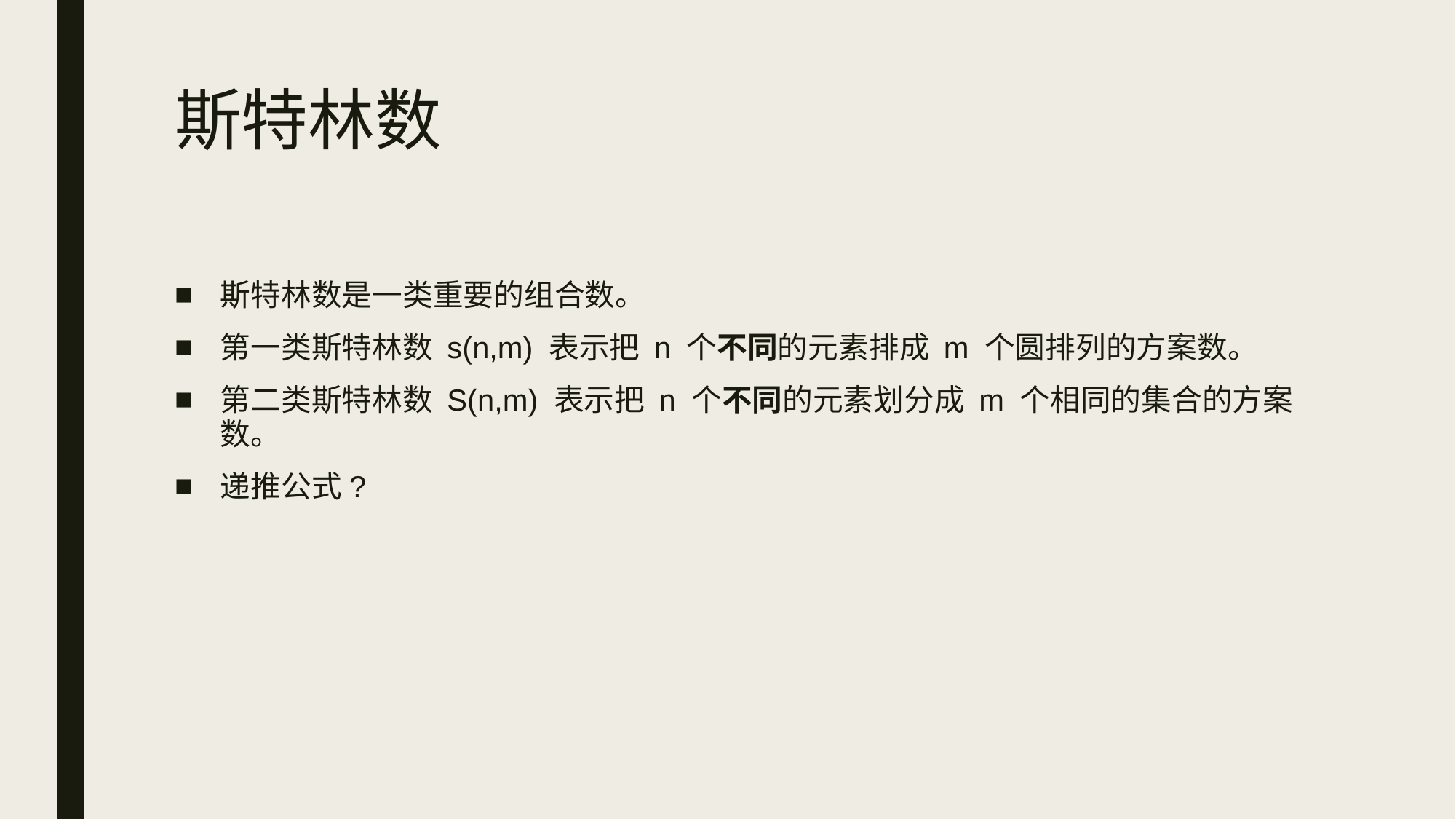

# 斯特林数
斯特林数是一类重要的组合数。
第一类斯特林数 s(n,m) 表示把 n 个不同的元素排成 m 个圆排列的方案数。
第二类斯特林数 S(n,m) 表示把 n 个不同的元素划分成 m 个相同的集合的方案数。
递推公式?